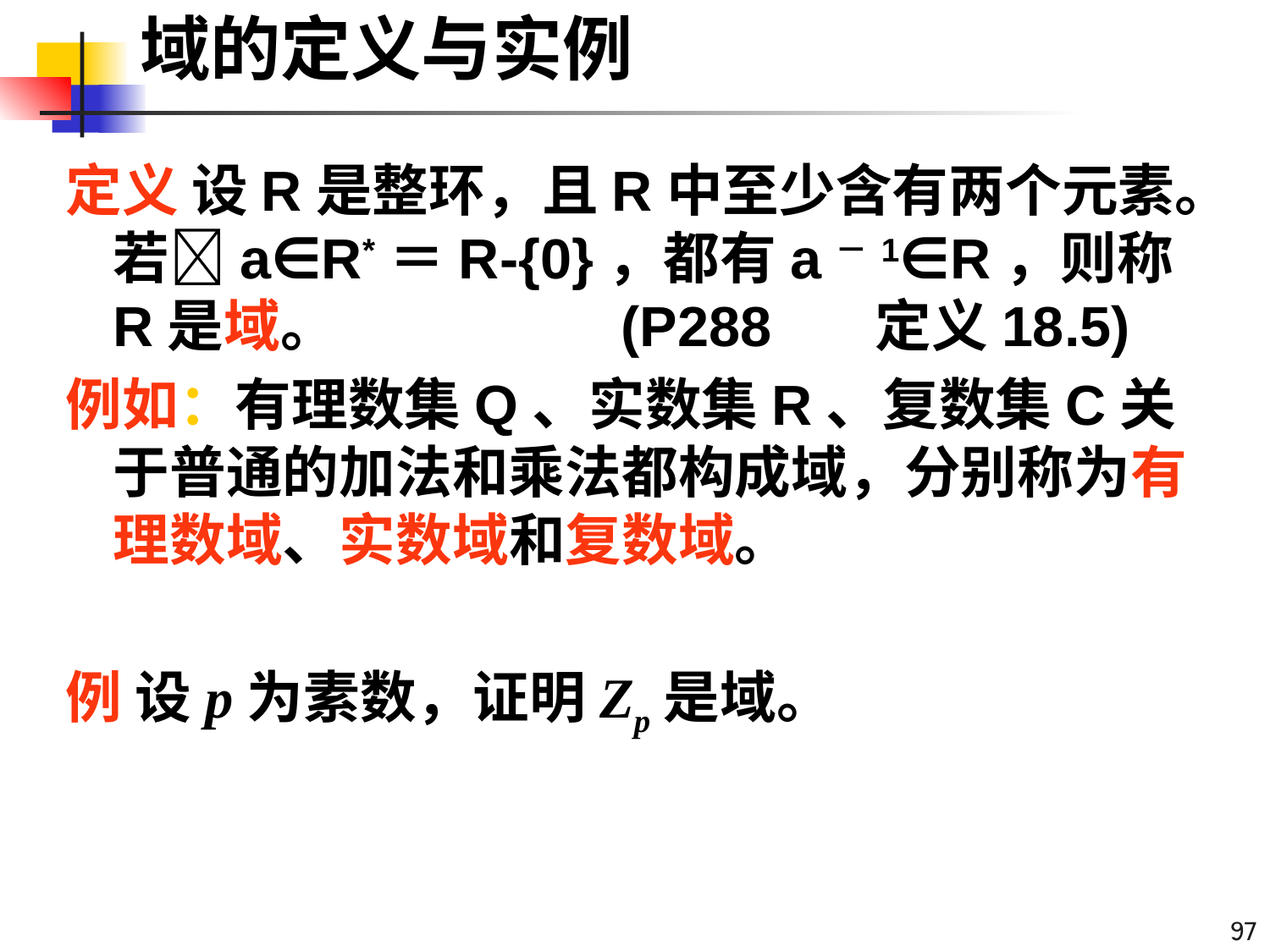

# 域的定义与实例
定义 设R是整环，且R中至少含有两个元素。若∀a∈R*＝R-{0}，都有a－1∈R，则称R是域。			(P288	定义18.5)
例如：有理数集Q、实数集R、复数集C关于普通的加法和乘法都构成域，分别称为有理数域、实数域和复数域。

例 设p为素数，证明Zp是域。
97